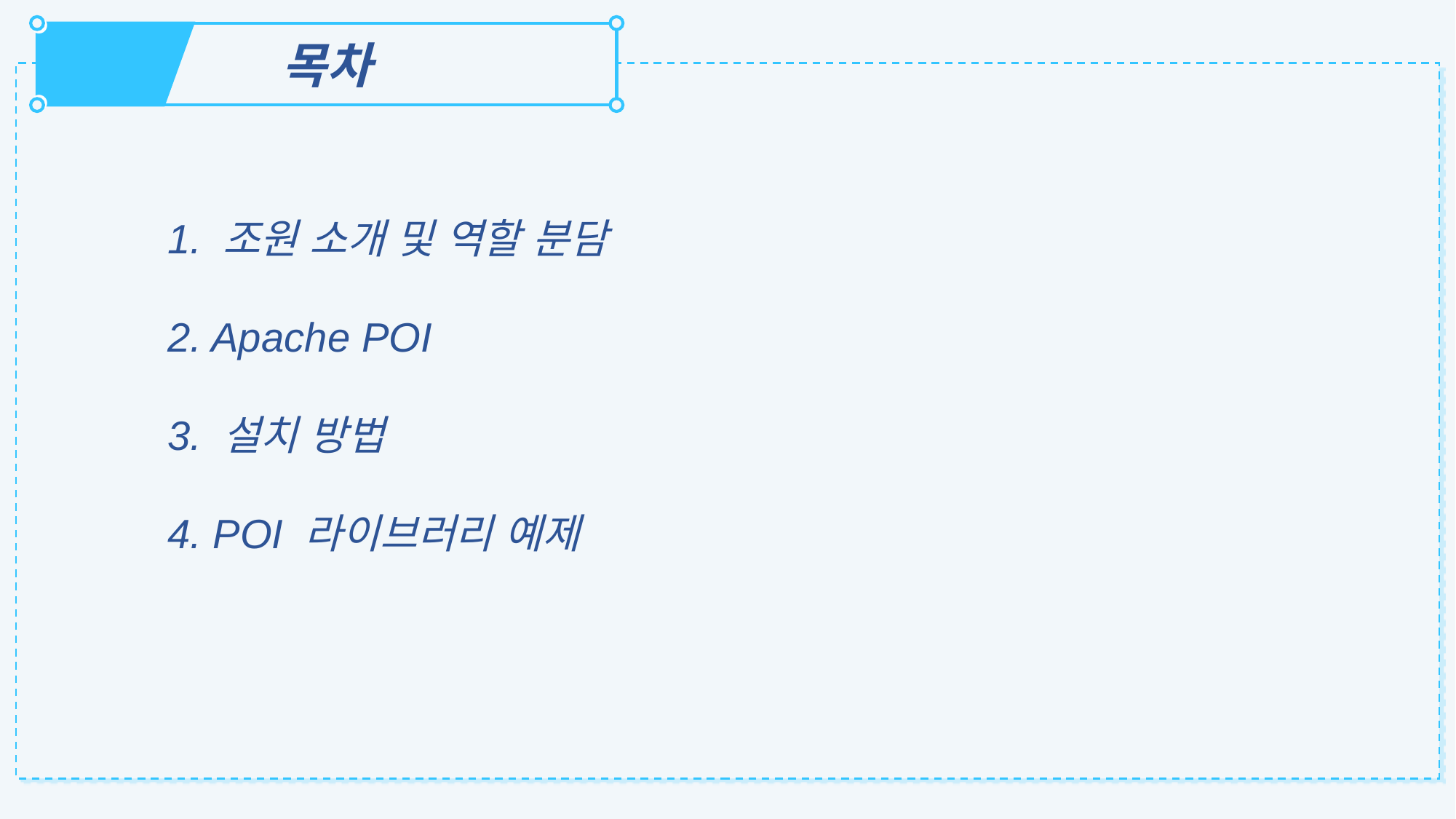

목차

1. 조원 소개 및 역할 분담

2. Apache POI

3. 설치 방법

4. POI 라이브러리 예제